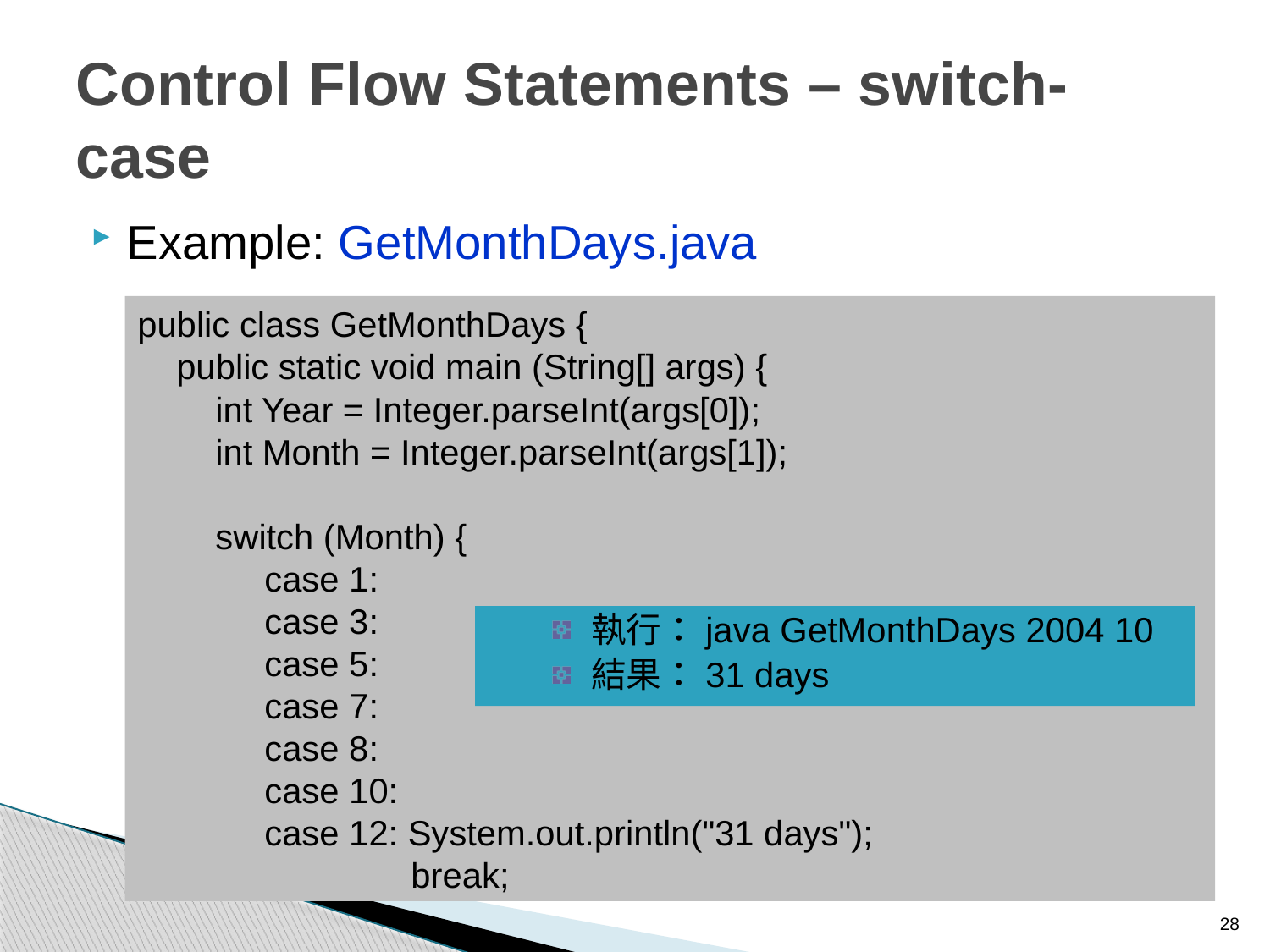

# Control Flow Statements – switch-case
Example: GetMonthDays.java

public class GetMonthDays {
    public static void main (String[] args) {
        int Year = Integer.parseInt(args[0]);
        int Month = Integer.parseInt(args[1]);

        switch (Month) {
	case 1:
	case 3:
	case 5:
	case 7:
	case 8:
	case 10:
	case 12: System.out.println("31 days");
		  break;
執行：java GetMonthDays 2004 10
結果：31 days
28